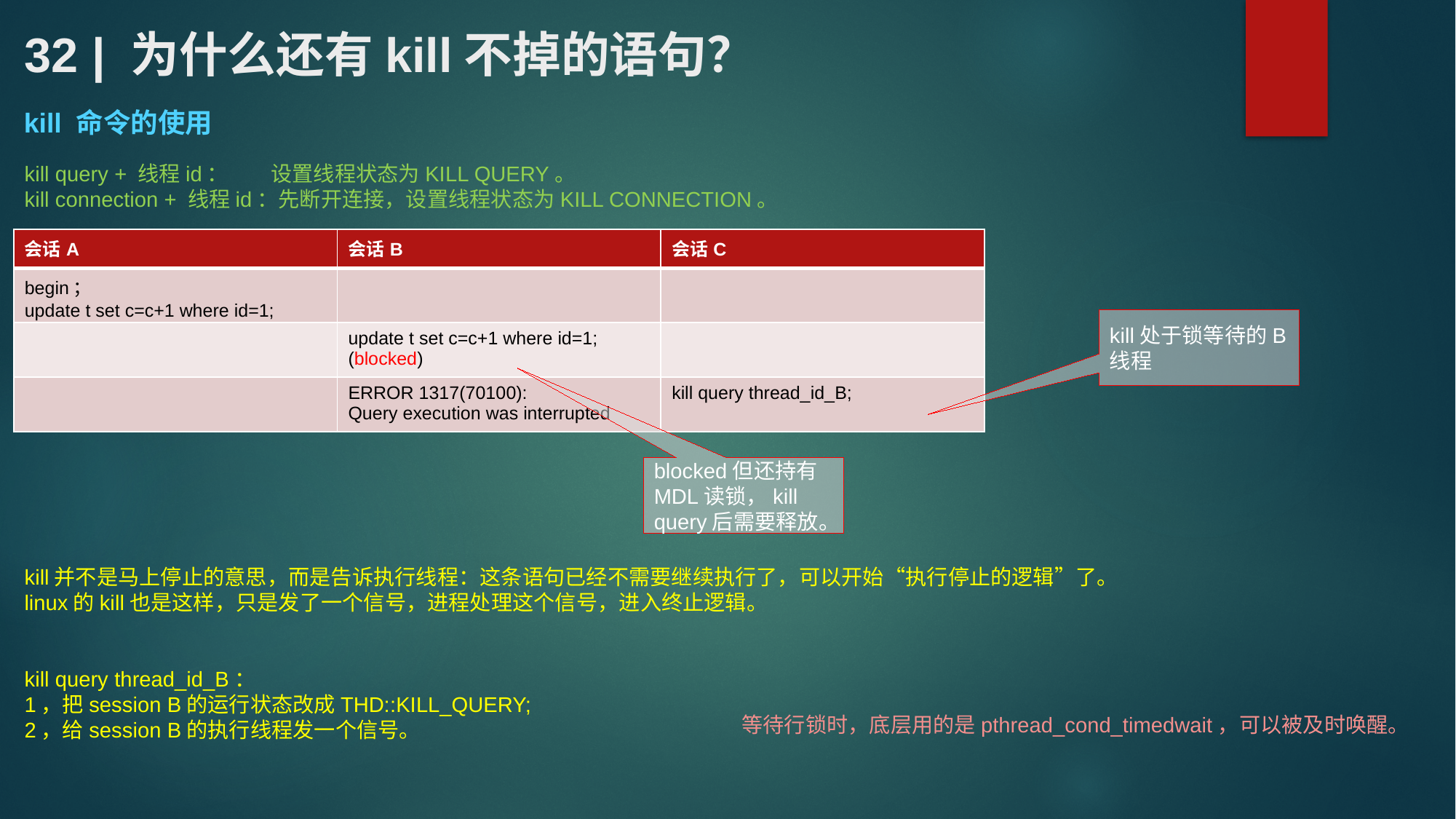

# 32 | 为什么还有kill不掉的语句？
kill 命令的使用
kill query + 线程id：         设置线程状态为KILL QUERY。
kill connection + 线程id：先断开连接，设置线程状态为KILL CONNECTION。

| 会话A | 会话B | 会话C |
| --- | --- | --- |
| begin； update t set c=c+1 where id=1; |  |  |
|  | update t set c=c+1 where id=1; (blocked) |  |
|  | ERROR 1317(70100): Query execution was interrupted | kill query thread\_id\_B; |
kill处于锁等待的B线程
blocked但还持有MDL读锁，kill query后需要释放。
kill并不是马上停止的意思，而是告诉执行线程：这条语句已经不需要继续执行了，可以开始“执行停止的逻辑”了。
linux的kill也是这样，只是发了一个信号，进程处理这个信号，进入终止逻辑。

kill query thread_id_B：
1，把session B的运行状态改成THD::KILL_QUERY;
2，给session B的执行线程发一个信号。
等待行锁时，底层用的是pthread_cond_timedwait，可以被及时唤醒。